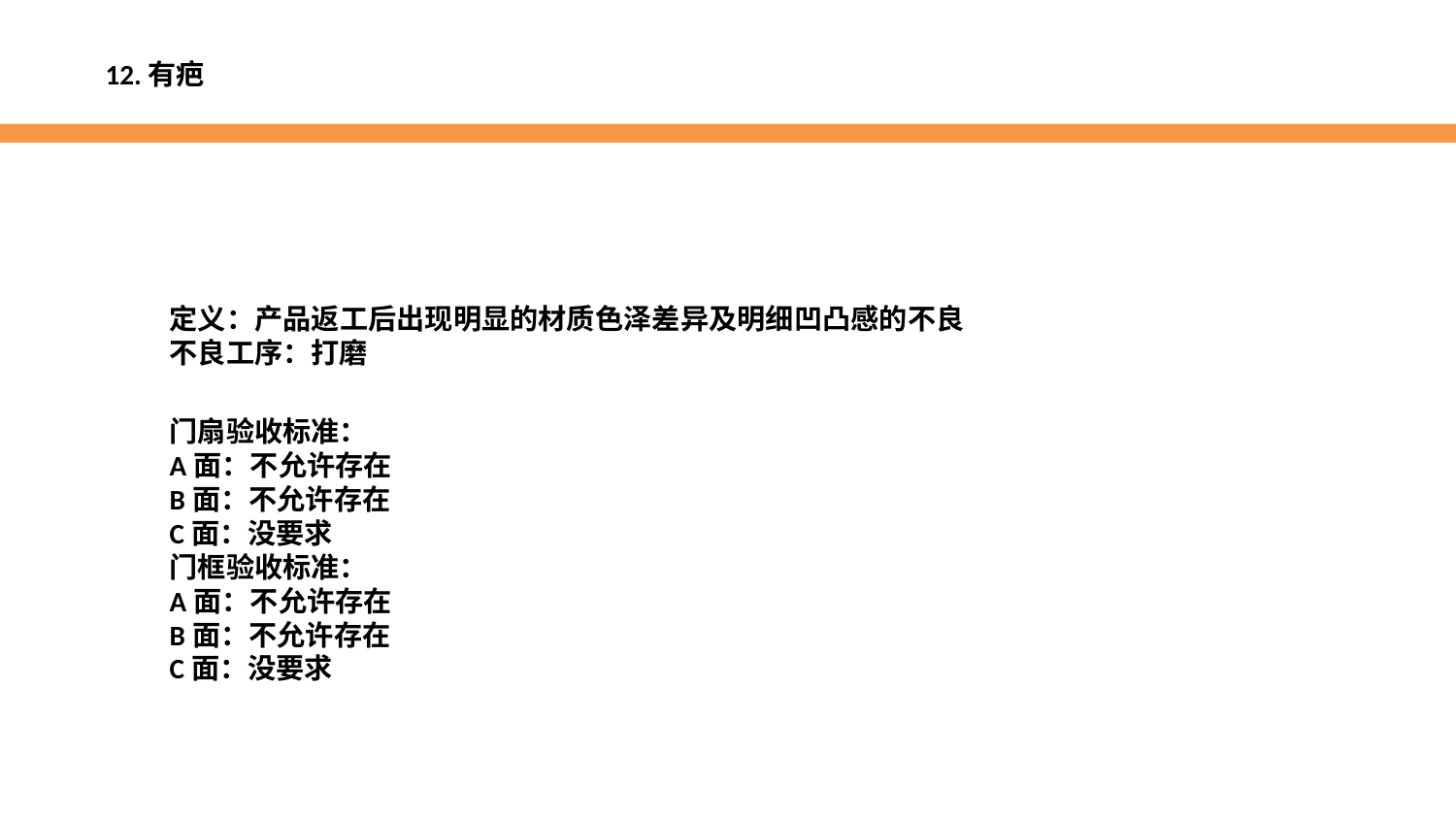

12.有疤
定义：产品返工后出现明显的材质色泽差异及明细凹凸感的不良
不良工序：打磨
门扇验收标准：
A面：不允许存在
B面：不允许存在
C面：没要求
门框验收标准：
A面：不允许存在
B面：不允许存在
C面：没要求